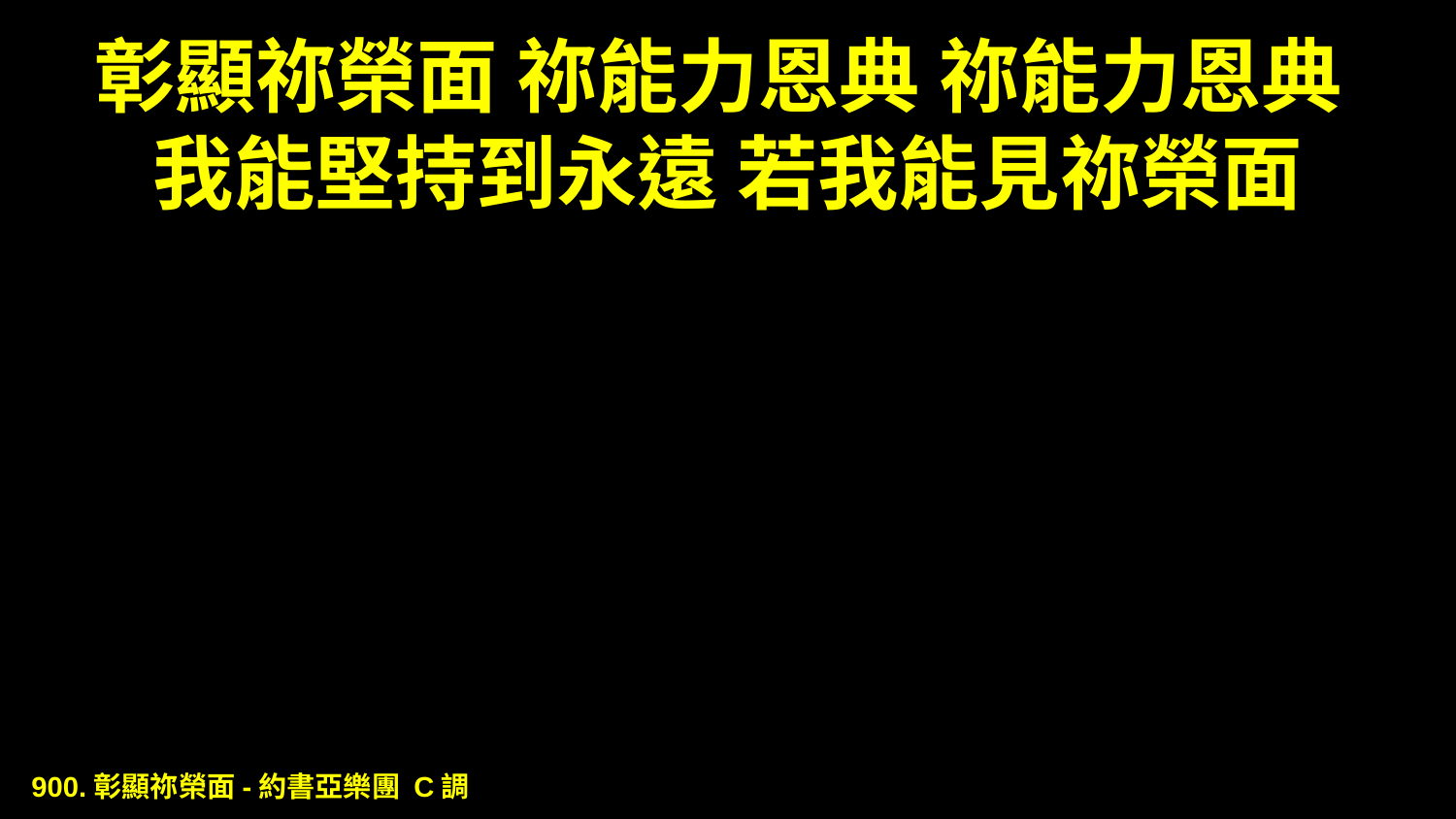

# 彰顯祢榮面 祢能力恩典 祢能力恩典 我能堅持到永遠 若我能見祢榮面
900.彰顯祢榮面-約書亞樂團 C調